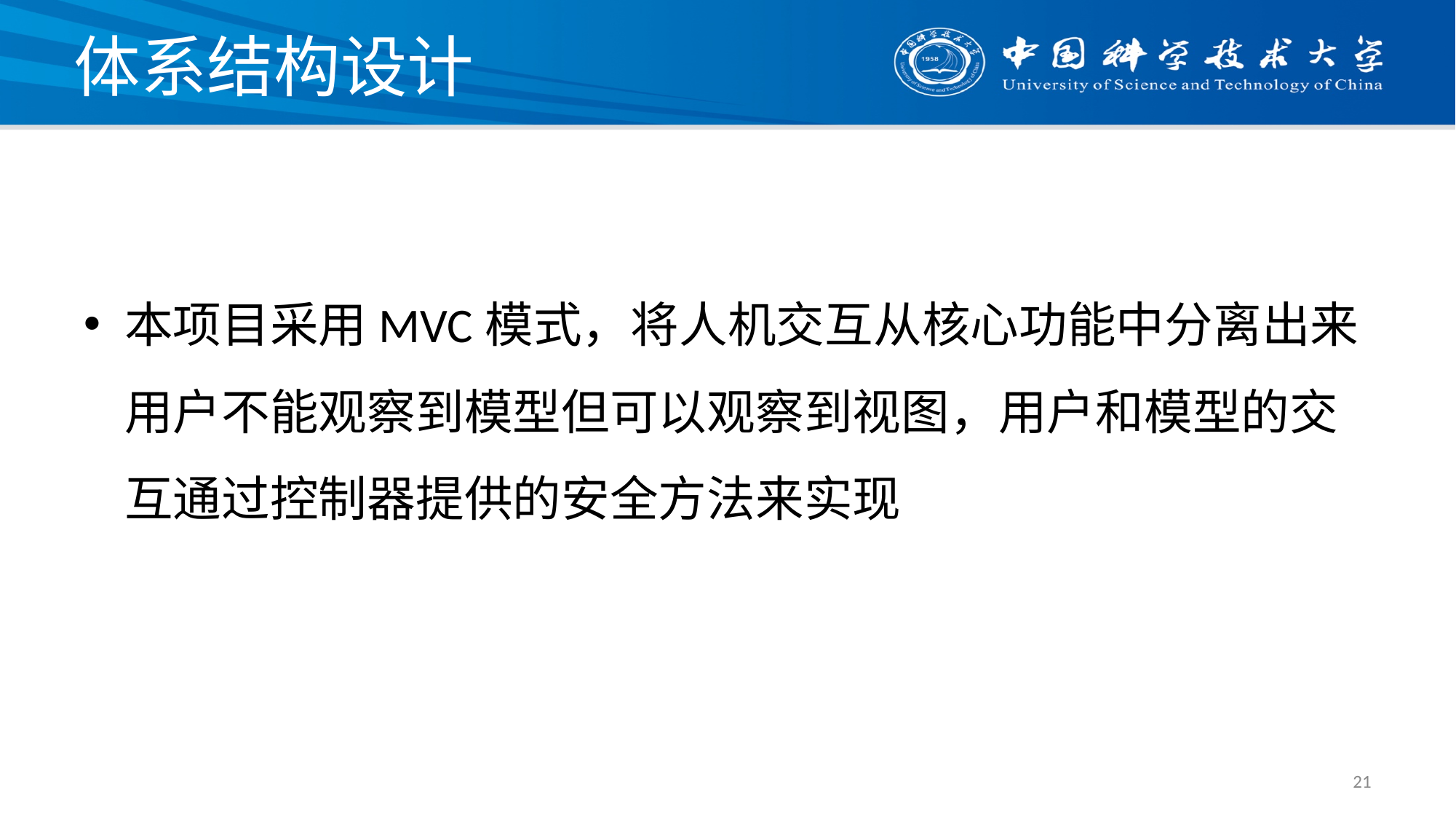

# 体系结构设计

本项目采用MVC模式，将人机交互从核心功能中分离出来用户不能观察到模型但可以观察到视图，用户和模型的交互通过控制器提供的安全方法来实现
21